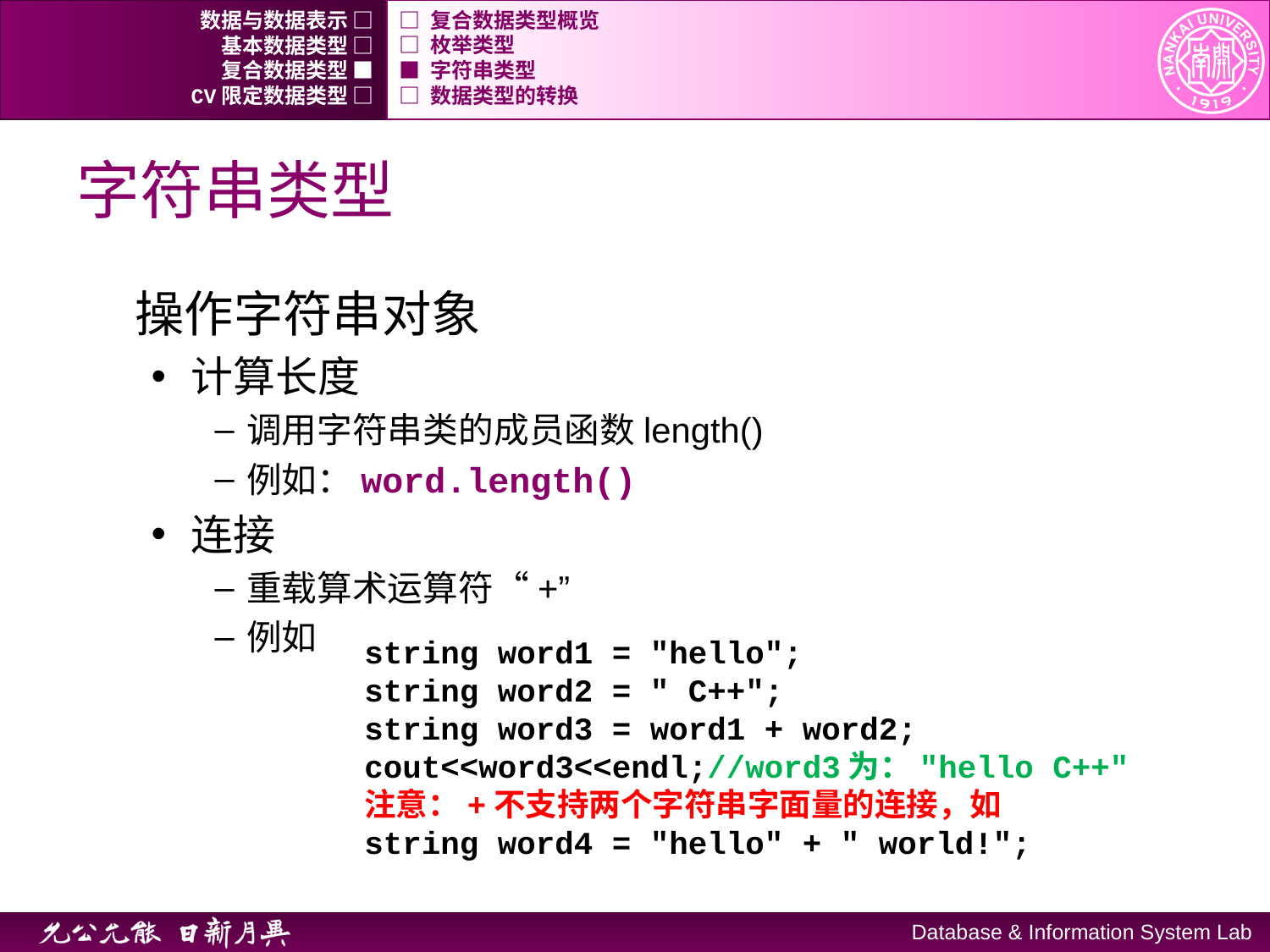

数据与数据表示 □
□ 复合数据类型概览
基本数据类型 □
□ 枚举类型
复合数据类型 ■
■ 字符串类型
CV限定数据类型 □
□ 数据类型的转换
# 字符串类型
操作字符串对象
计算长度
调用字符串类的成员函数length()
例如：word.length()
连接
重载算术运算符“+”
例如
string word1 = "hello";
string word2 = " C++";
string word3 = word1 + word2;
cout<<word3<<endl;//word3为："hello C++"
注意：+不支持两个字符串字面量的连接，如
string word4 = "hello" + " world!";